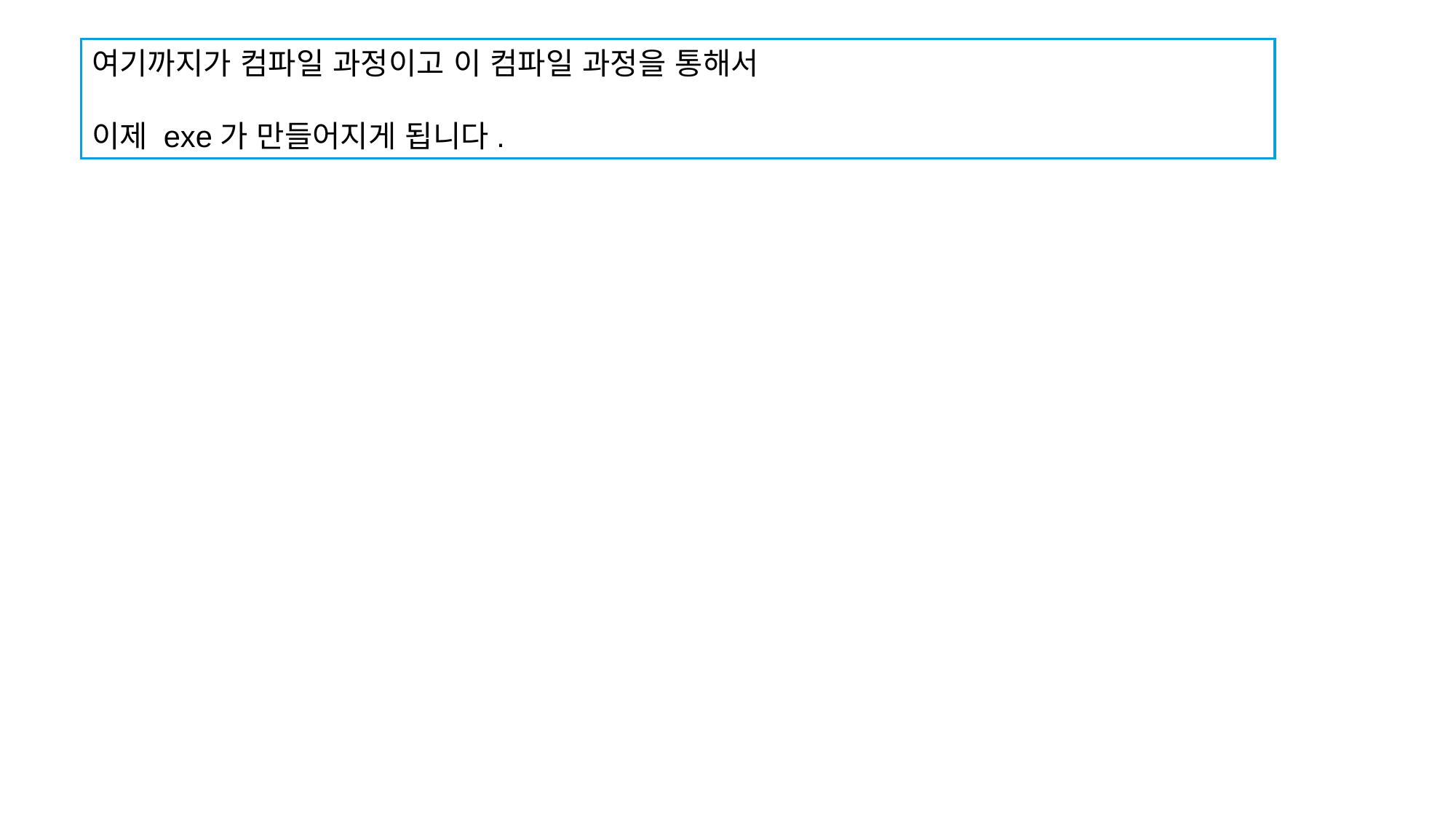

여기까지가 컴파일 과정이고 이 컴파일 과정을 통해서

이제 exe가 만들어지게 됩니다.